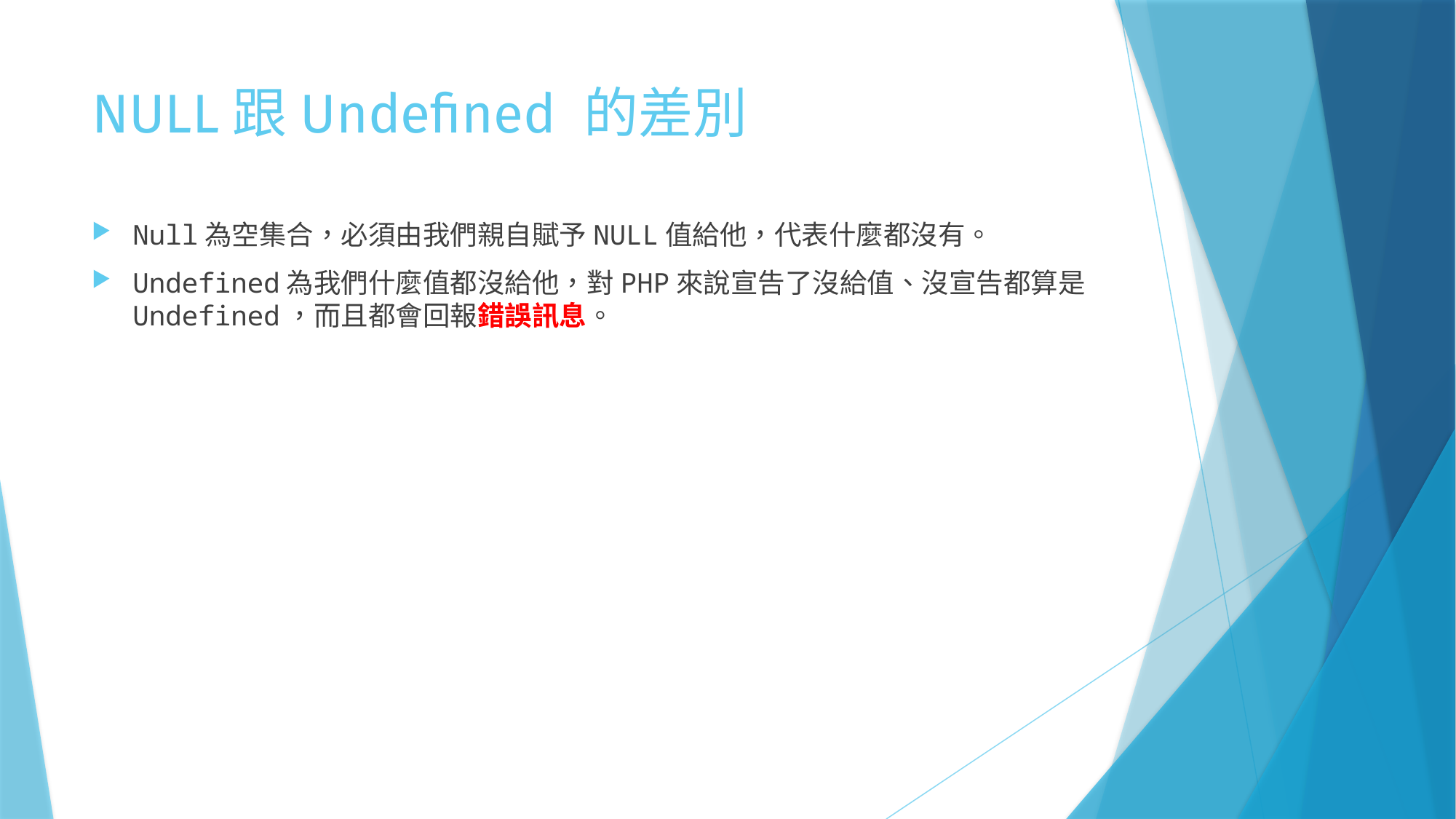

# NULL跟Undefined 的差別
Null為空集合，必須由我們親自賦予NULL值給他，代表什麼都沒有。
Undefined為我們什麼值都沒給他，對PHP來說宣告了沒給值、沒宣告都算是Undefined，而且都會回報錯誤訊息。